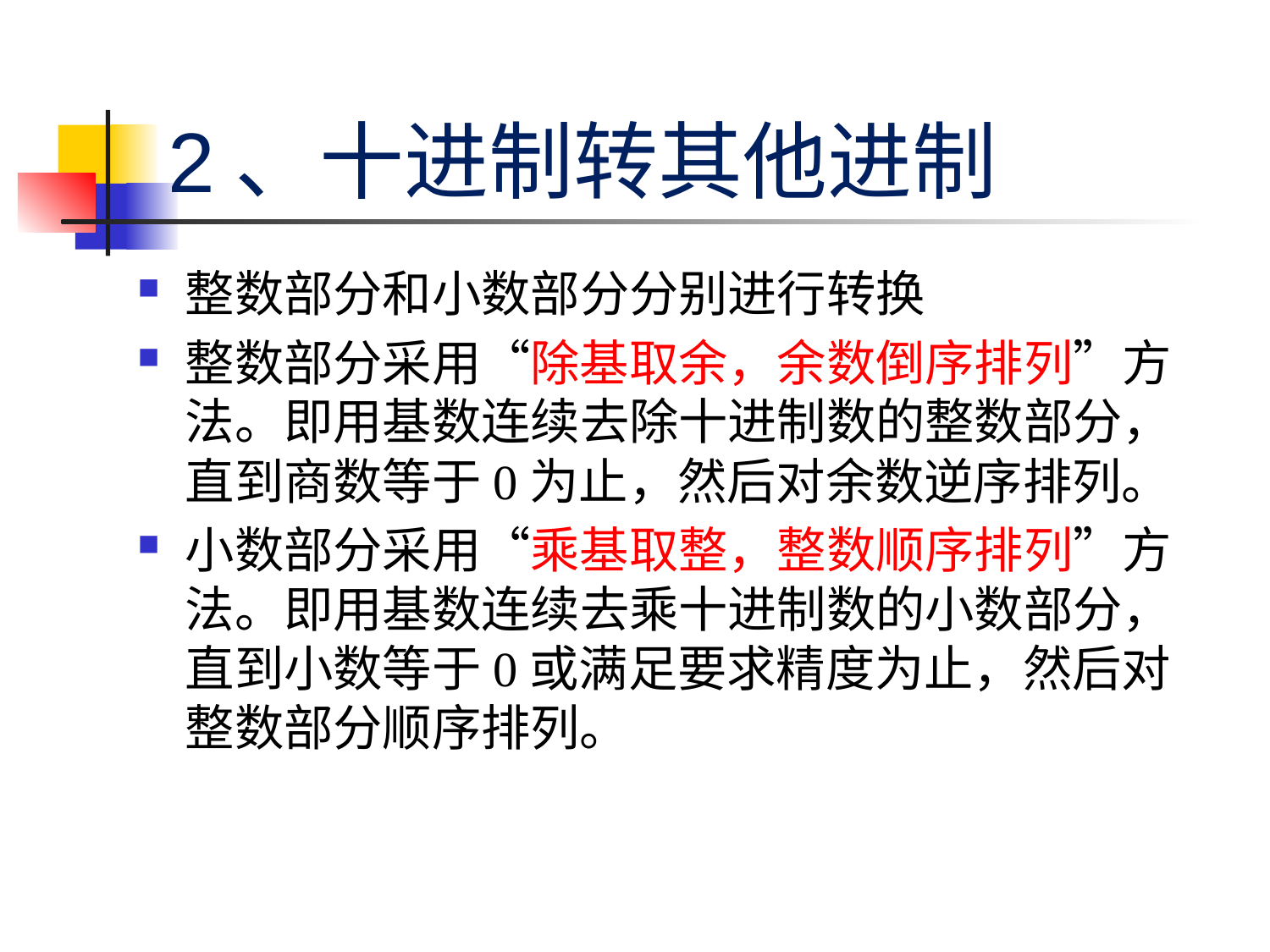

# 2、十进制转其他进制
整数部分和小数部分分别进行转换
整数部分采用“除基取余，余数倒序排列”方法。即用基数连续去除十进制数的整数部分，直到商数等于0为止，然后对余数逆序排列。
小数部分采用“乘基取整，整数顺序排列”方法。即用基数连续去乘十进制数的小数部分，直到小数等于0或满足要求精度为止，然后对整数部分顺序排列。